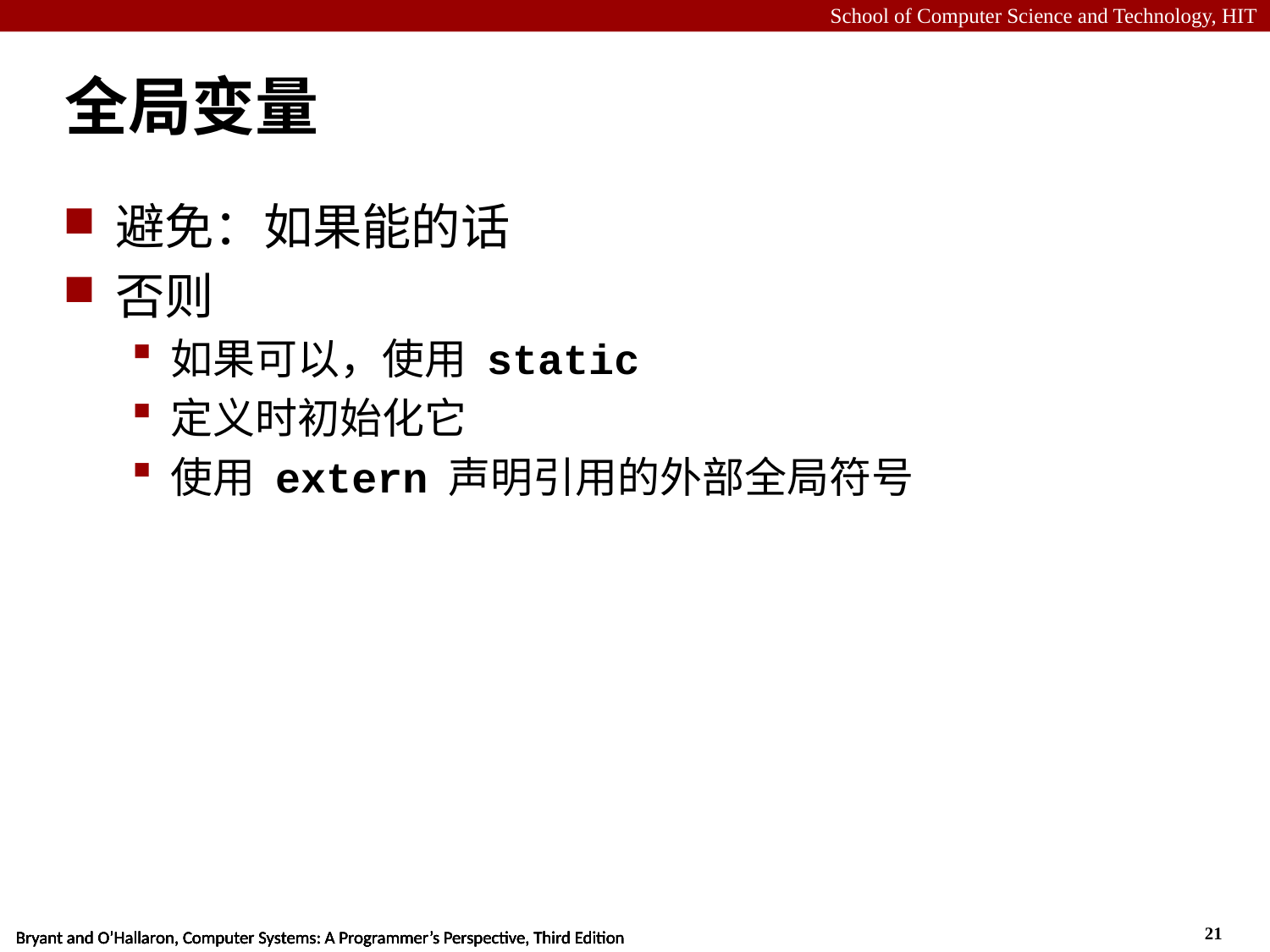

# 全局变量
避免：如果能的话
否则
如果可以，使用 static
定义时初始化它
使用 extern 声明引用的外部全局符号